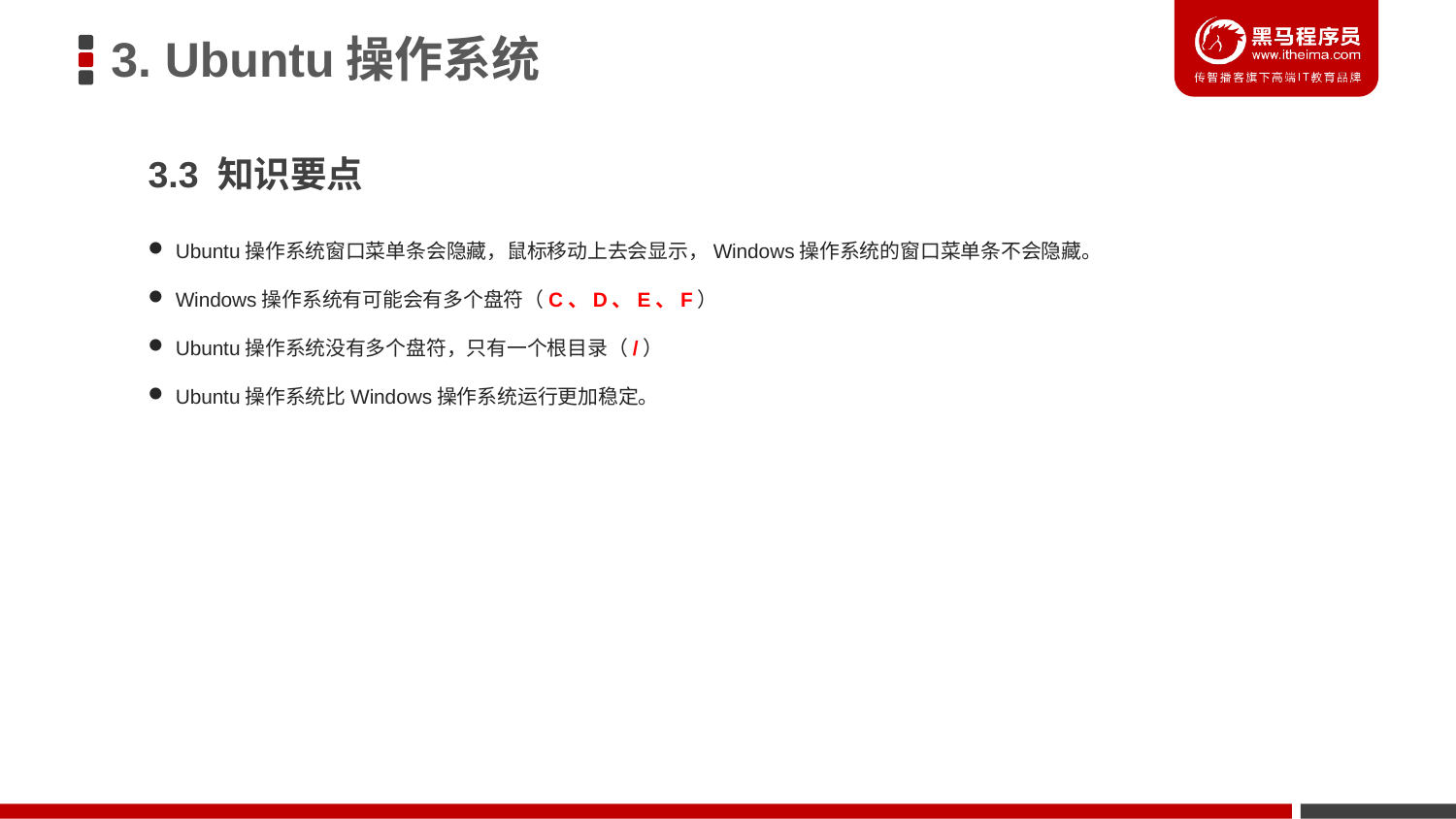

3. Ubuntu操作系统
3.3 知识要点
Ubuntu操作系统窗口菜单条会隐藏，鼠标移动上去会显示，Windows操作系统的窗口菜单条不会隐藏。

Windows操作系统有可能会有多个盘符（C、D、E、F）

Ubuntu操作系统没有多个盘符，只有一个根目录（/）

Ubuntu操作系统比Windows操作系统运行更加稳定。